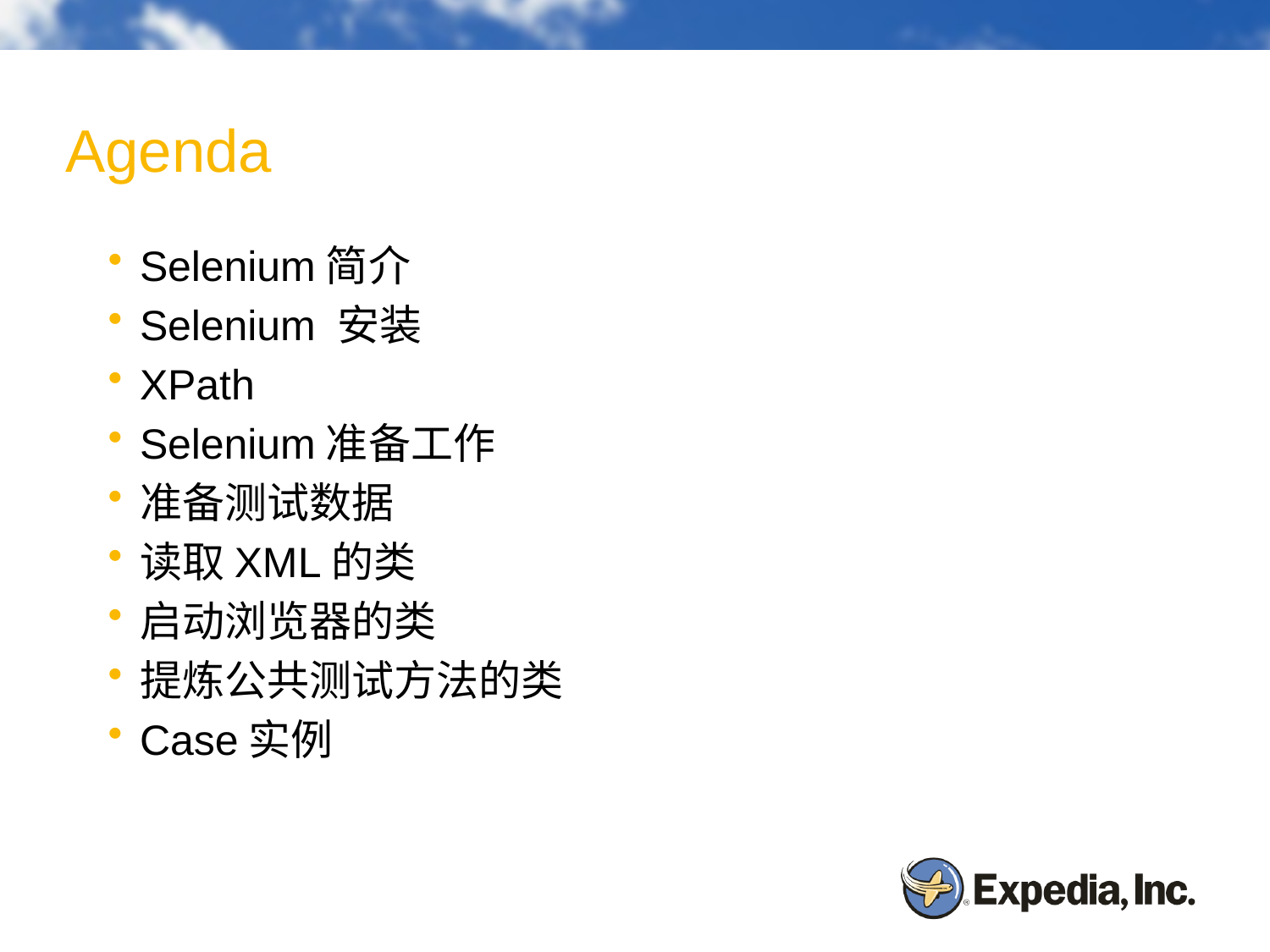

# Agenda
Selenium简介
Selenium 安装
XPath
Selenium准备工作
准备测试数据
读取XML的类
启动浏览器的类
提炼公共测试方法的类
Case实例